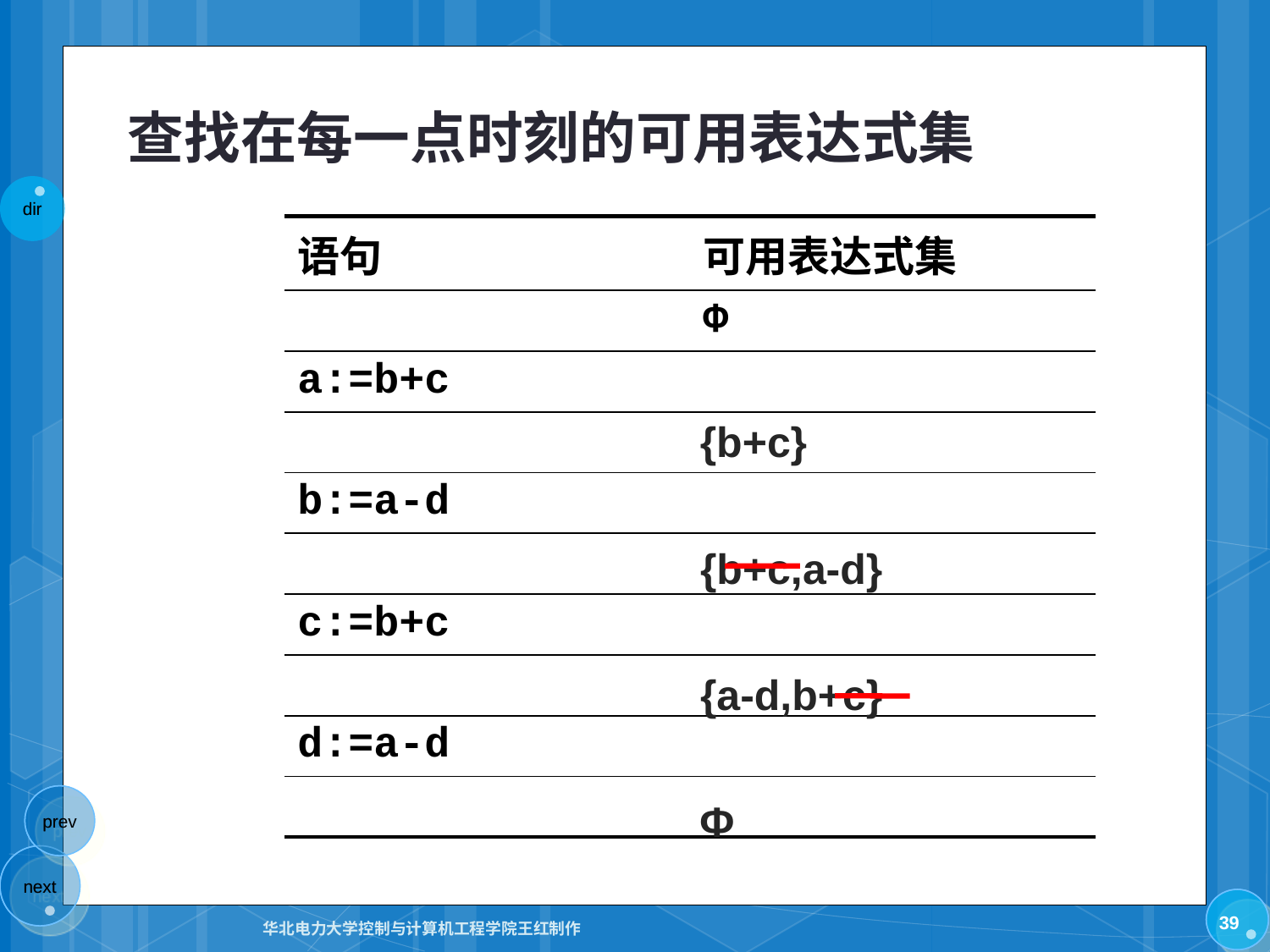

# 查找在每一点时刻的可用表达式集
| 语句 | 可用表达式集 |
| --- | --- |
|  | Φ |
| a:=b+c |  |
|  |  |
| b:=a-d |  |
|  |  |
| c:=b+c |  |
|  |  |
| d:=a-d |  |
|  |  |
{b+c}
{b+c,a-d}

{a-d,b+c}

Φ
39
华北电力大学控制与计算机工程学院王红制作